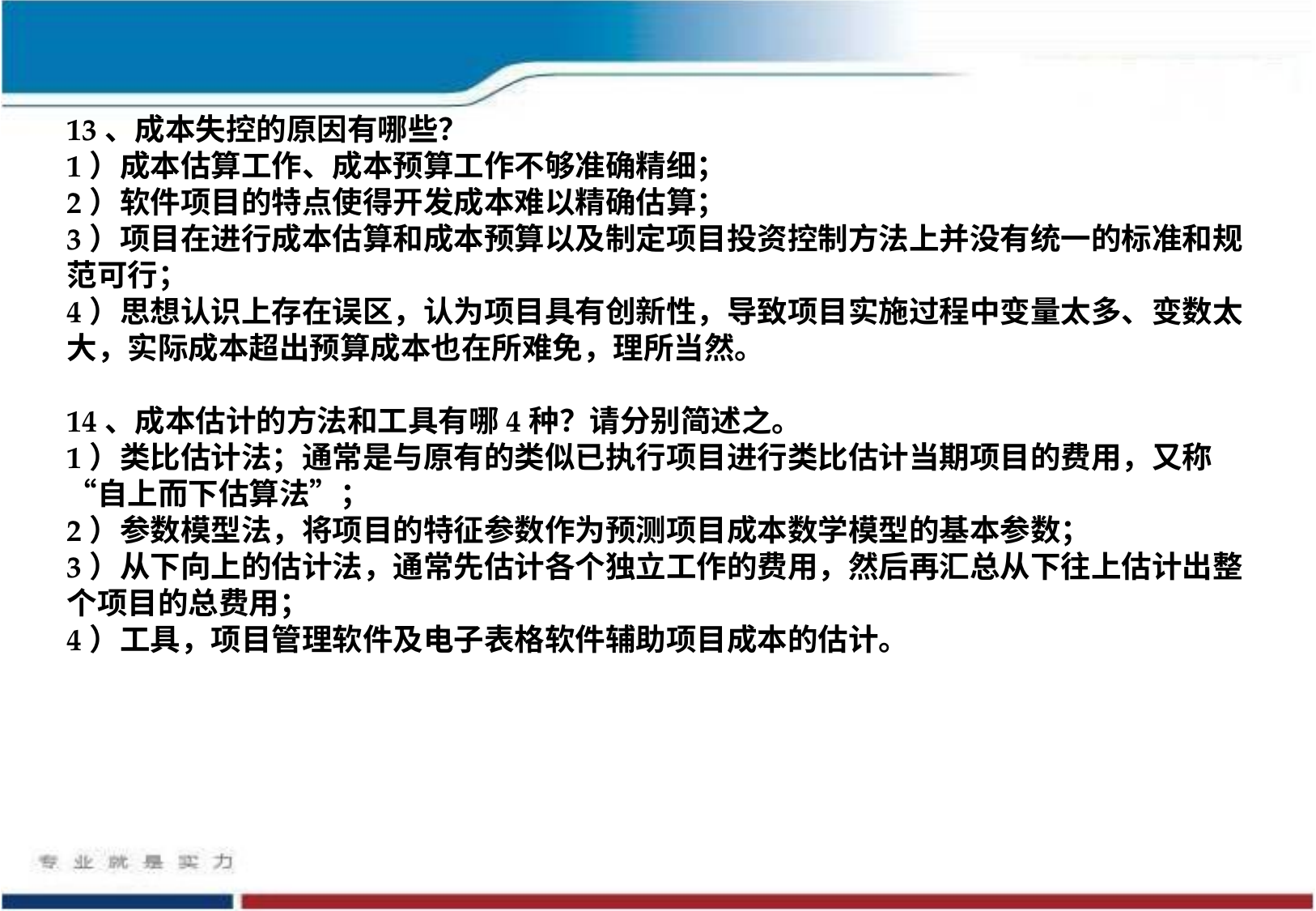

13、成本失控的原因有哪些？
1）成本估算工作、成本预算工作不够准确精细；
2）软件项目的特点使得开发成本难以精确估算；
3）项目在进行成本估算和成本预算以及制定项目投资控制方法上并没有统一的标准和规范可行；
4）思想认识上存在误区，认为项目具有创新性，导致项目实施过程中变量太多、变数太大，实际成本超出预算成本也在所难免，理所当然。

14、成本估计的方法和工具有哪4种？请分别简述之。
1）类比估计法；通常是与原有的类似已执行项目进行类比估计当期项目的费用，又称“自上而下估算法”；
2）参数模型法，将项目的特征参数作为预测项目成本数学模型的基本参数；
3）从下向上的估计法，通常先估计各个独立工作的费用，然后再汇总从下往上估计出整个项目的总费用；
4）工具，项目管理软件及电子表格软件辅助项目成本的估计。